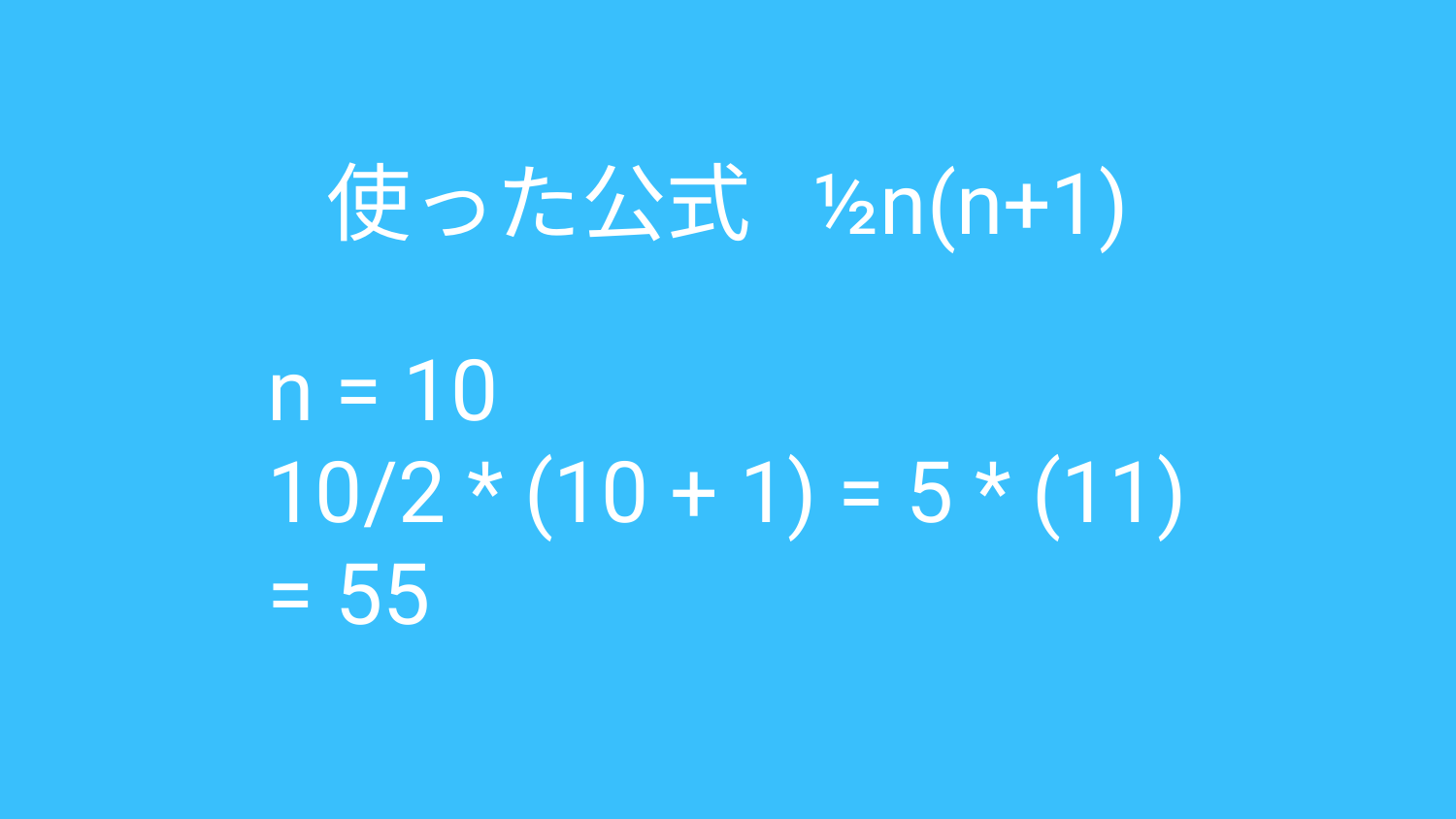

# 使った公式  ½n(n+1)
n = 10
10/2 * (10 + 1) = 5 * (11)
= 55